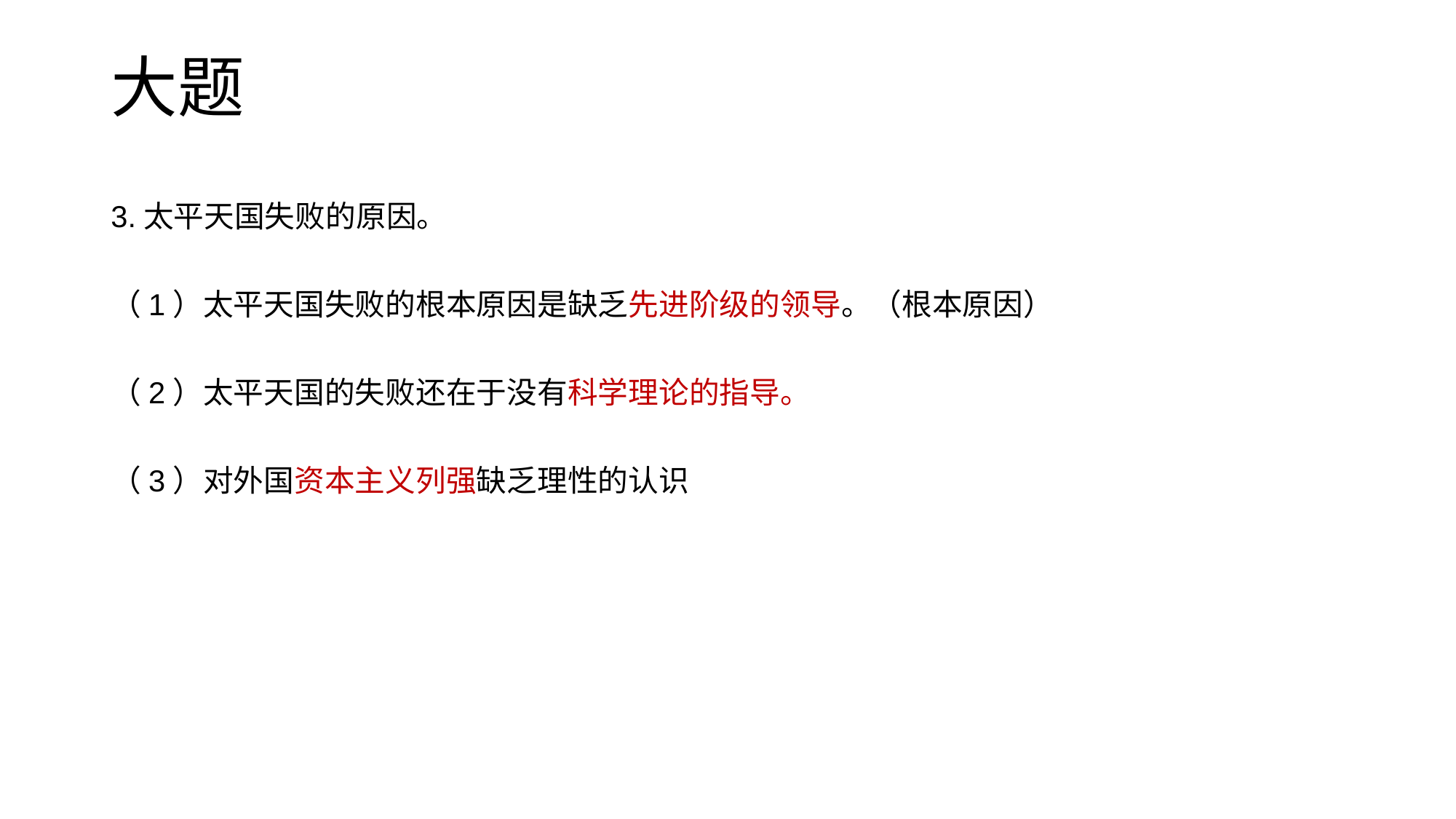

# 大题
3.太平天国失败的原因。
（1）太平天国失败的根本原因是缺乏先进阶级的领导。（根本原因）
（2）太平天国的失败还在于没有科学理论的指导。
（3）对外国资本主义列强缺乏理性的认识